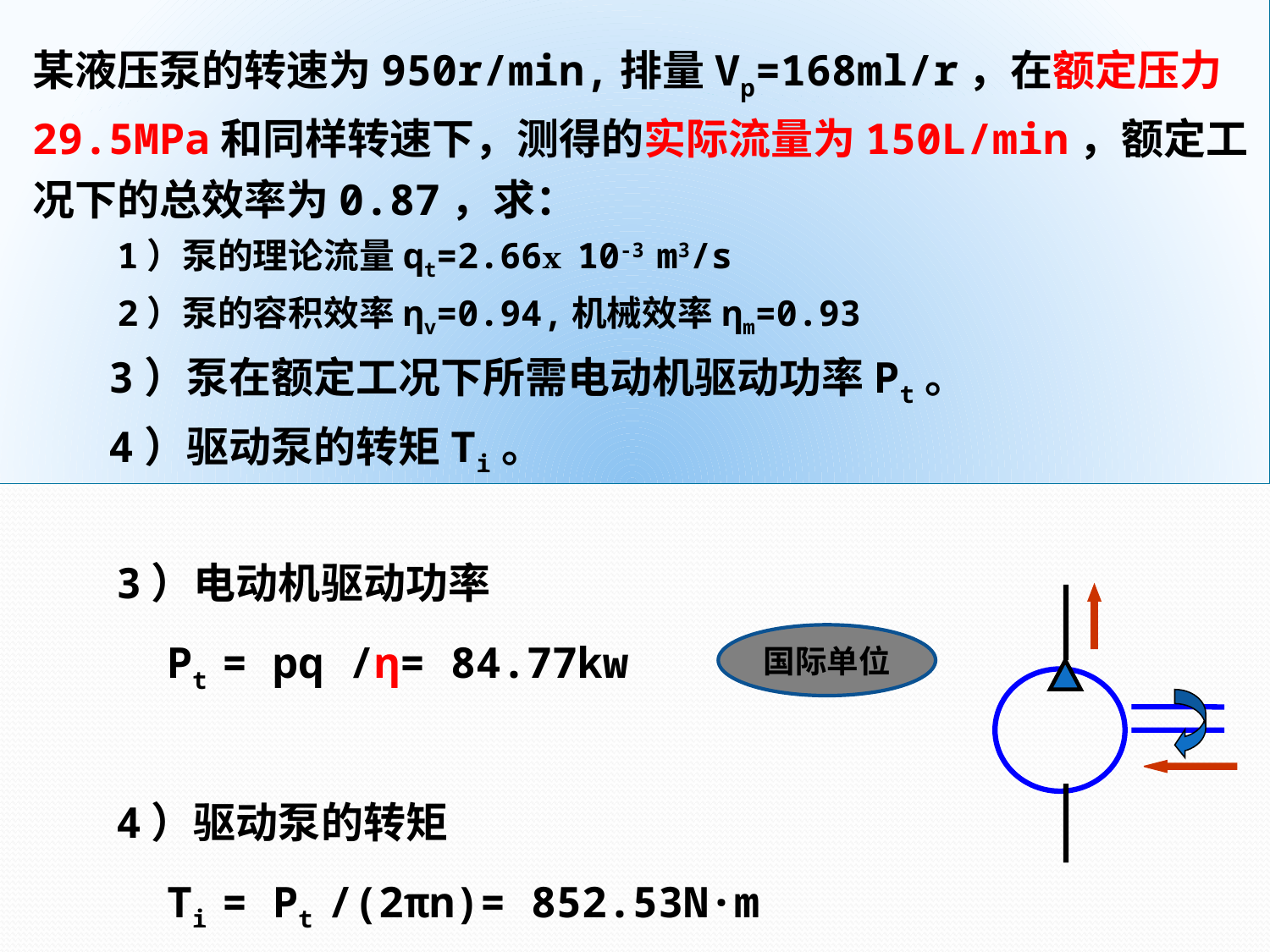

某液压泵的转速为950r/min,排量Vp=168ml/r，在额定压力29.5MPa和同样转速下，测得的实际流量为150L/min，额定工况下的总效率为0.87，求：
    1）泵的理论流量qt=2.66ⅹ10-3 m3/s
    2）泵的容积效率ηv=0.94,机械效率ηm=0.93
   3）泵在额定工况下所需电动机驱动功率Pt。
   4）驱动泵的转矩Ti。
3）电动机驱动功率
  Pt = pq /η= 84.77kw

4）驱动泵的转矩
  Ti = Pt /(2πn)= 852.53N·m

国际单位